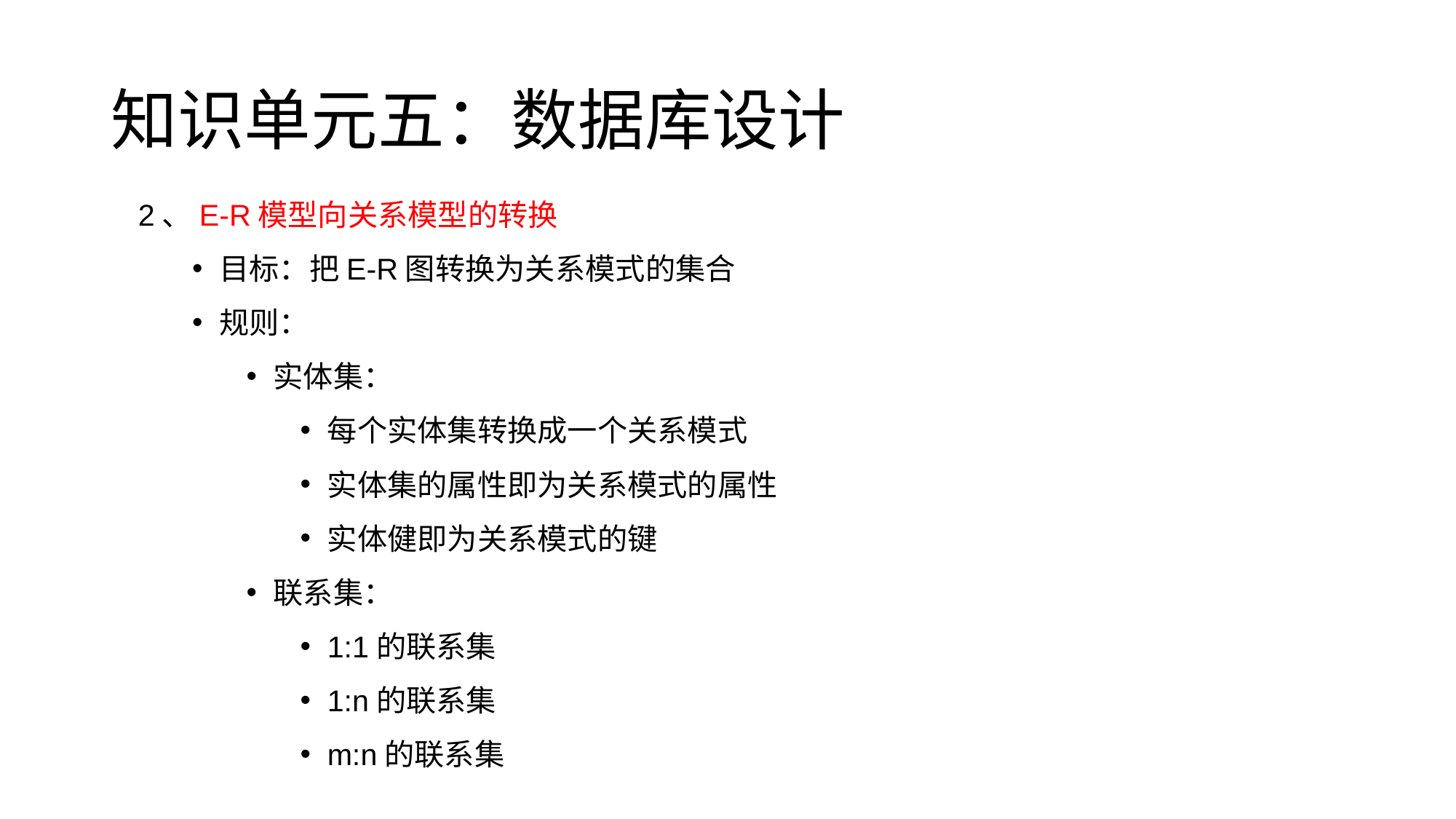

# 知识单元五：数据库设计
2、E-R模型向关系模型的转换
目标：把E-R图转换为关系模式的集合
规则：
实体集：
每个实体集转换成一个关系模式
实体集的属性即为关系模式的属性
实体健即为关系模式的键
联系集：
1:1的联系集
1:n的联系集
m:n的联系集